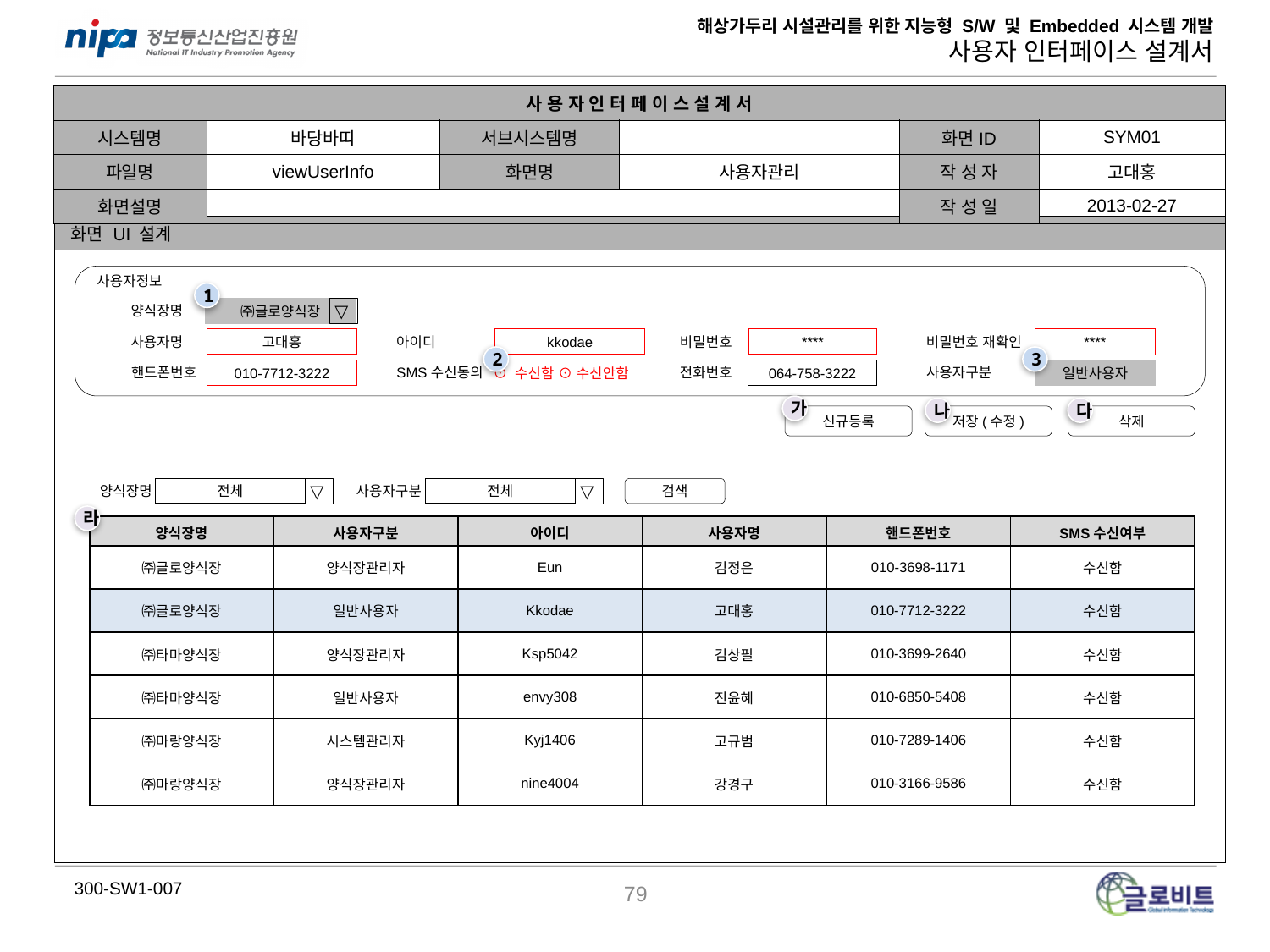

| 사 용 자 인 터 페 이 스 설 계 서 |  |  |  |  |  |
| --- | --- | --- | --- | --- | --- |
| 시스템명 | 바당바띠 | 서브시스템명 |  | 화면ID | SYM01 |
| 파일명 | viewUserInfo | 화면명 | 사용자관리 | 작 성 자 | 고대홍 |
| 화면설명 |  |  |  | 작 성 일 | 2013-02-27 |
| 화면 UI 설계 |
| --- |
|  |
사용자정보

1
양식장명
㈜글로양식장
▽
사용자명
아이디
비밀번호
비밀번호 재확인
****
고대홍
kkodae
****
2
3
핸드폰번호
SMS수신동의
⊙ 수신함 ⊙ 수신안함
전화번호
사용자구분
일반사용자
010-7712-3222
064-758-3222
가
나
다
신규등록
저장(수정)
삭제
양식장명
사용자구분
전체
▽
전체
▽
검색
라
| 양식장명 | 사용자구분 | 아이디 | 사용자명 | 핸드폰번호 | SMS수신여부 |
| --- | --- | --- | --- | --- | --- |
| ㈜글로양식장 | 양식장관리자 | Eun | 김정은 | 010-3698-1171 | 수신함 |
| ㈜글로양식장 | 일반사용자 | Kkodae | 고대홍 | 010-7712-3222 | 수신함 |
| ㈜타마양식장 | 양식장관리자 | Ksp5042 | 김상필 | 010-3699-2640 | 수신함 |
| ㈜타마양식장 | 일반사용자 | envy308 | 진윤혜 | 010-6850-5408 | 수신함 |
| ㈜마랑양식장 | 시스템관리자 | Kyj1406 | 고규범 | 010-7289-1406 | 수신함 |
| ㈜마랑양식장 | 양식장관리자 | nine4004 | 강경구 | 010-3166-9586 | 수신함 |